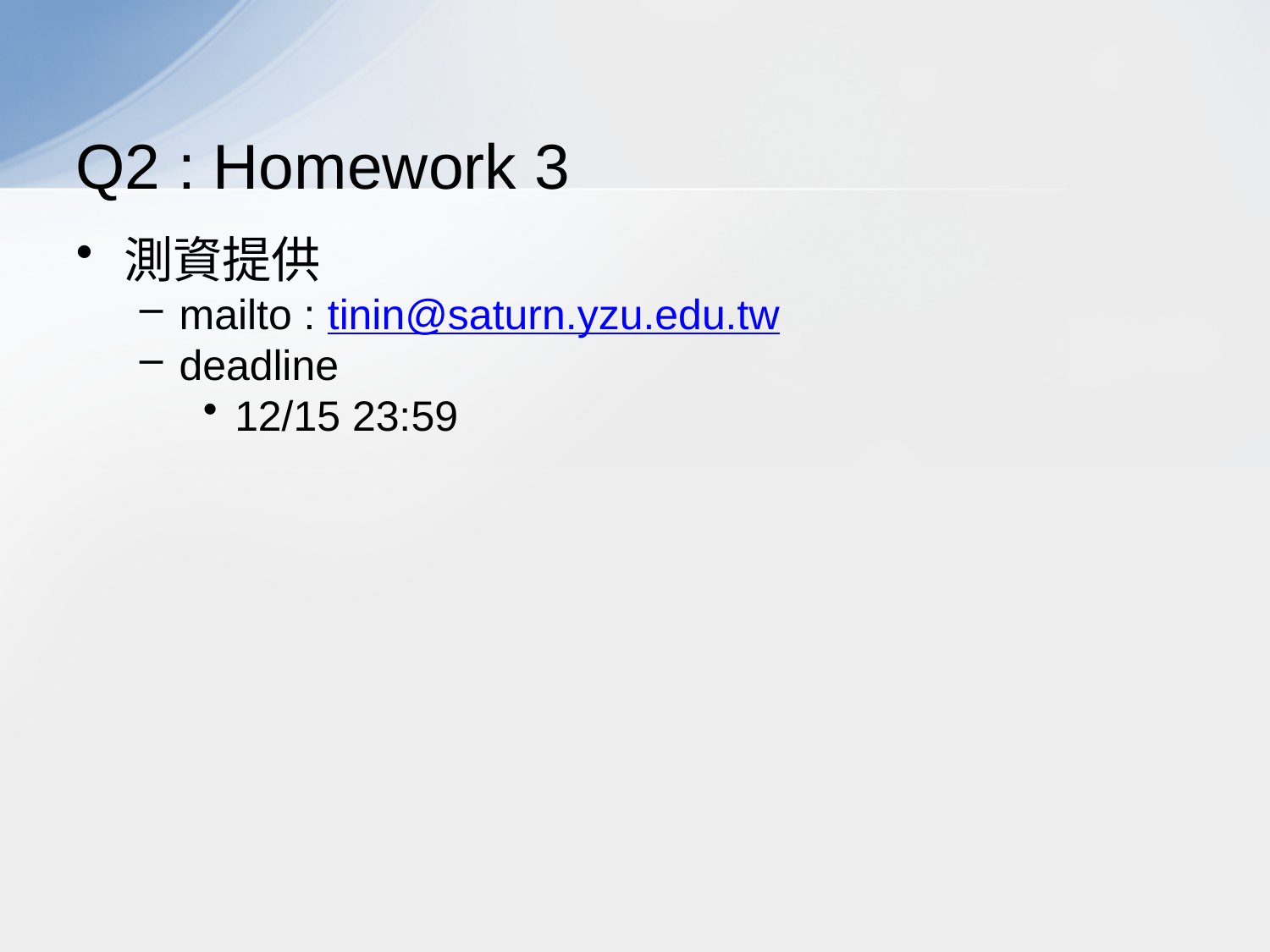

# Q2 : Homework 3
測資提供
mailto : tinin@saturn.yzu.edu.tw
deadline
12/15 23:59